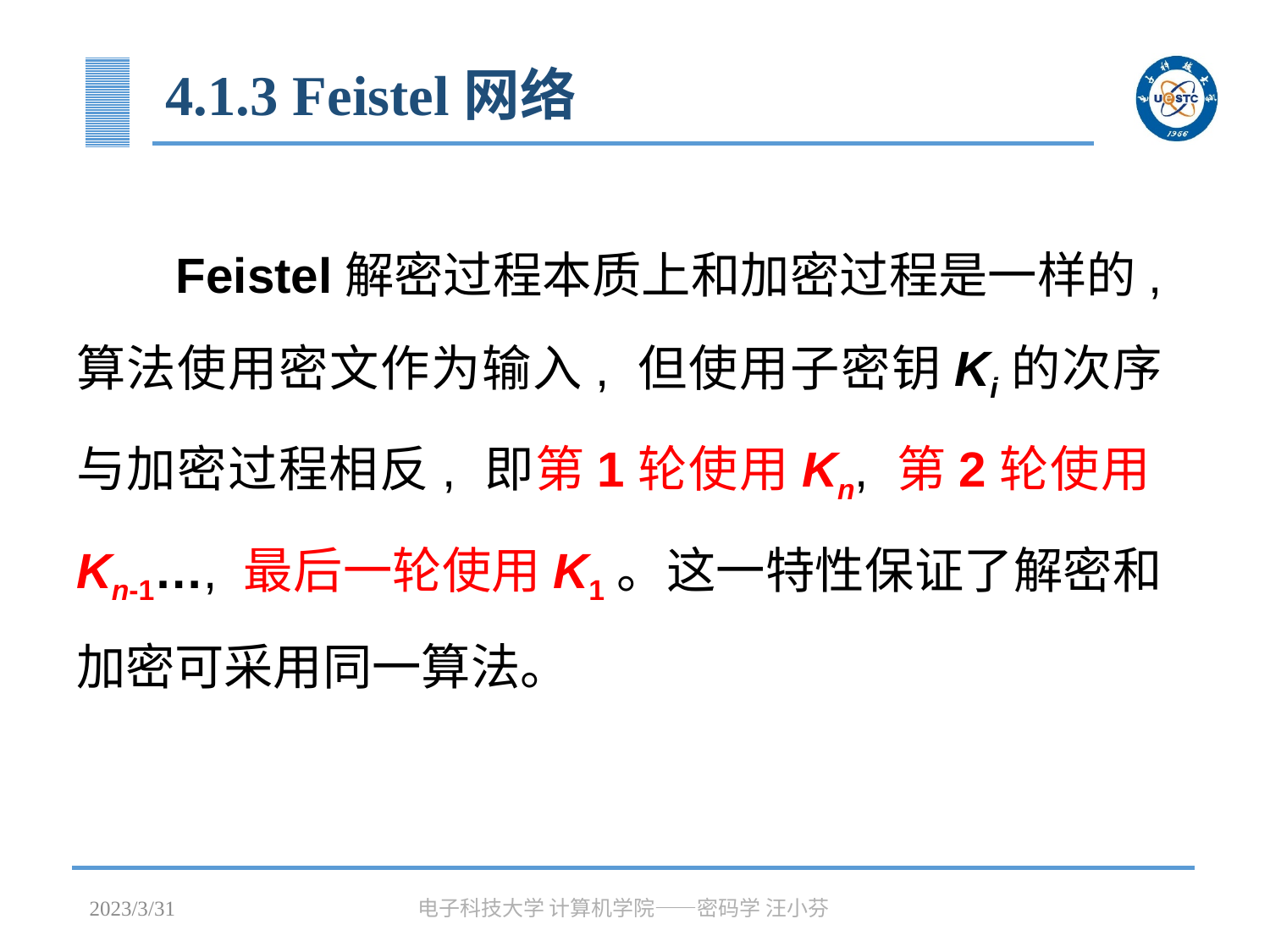

# 4.1.3 Feistel网络
Feistel解密过程本质上和加密过程是一样的, 算法使用密文作为输入, 但使用子密钥Ki的次序与加密过程相反, 即第1轮使用Kn, 第2轮使用Kn-1…, 最后一轮使用K1。这一特性保证了解密和加密可采用同一算法。

2023/3/31
电子科技大学 计算机学院——密码学 汪小芬